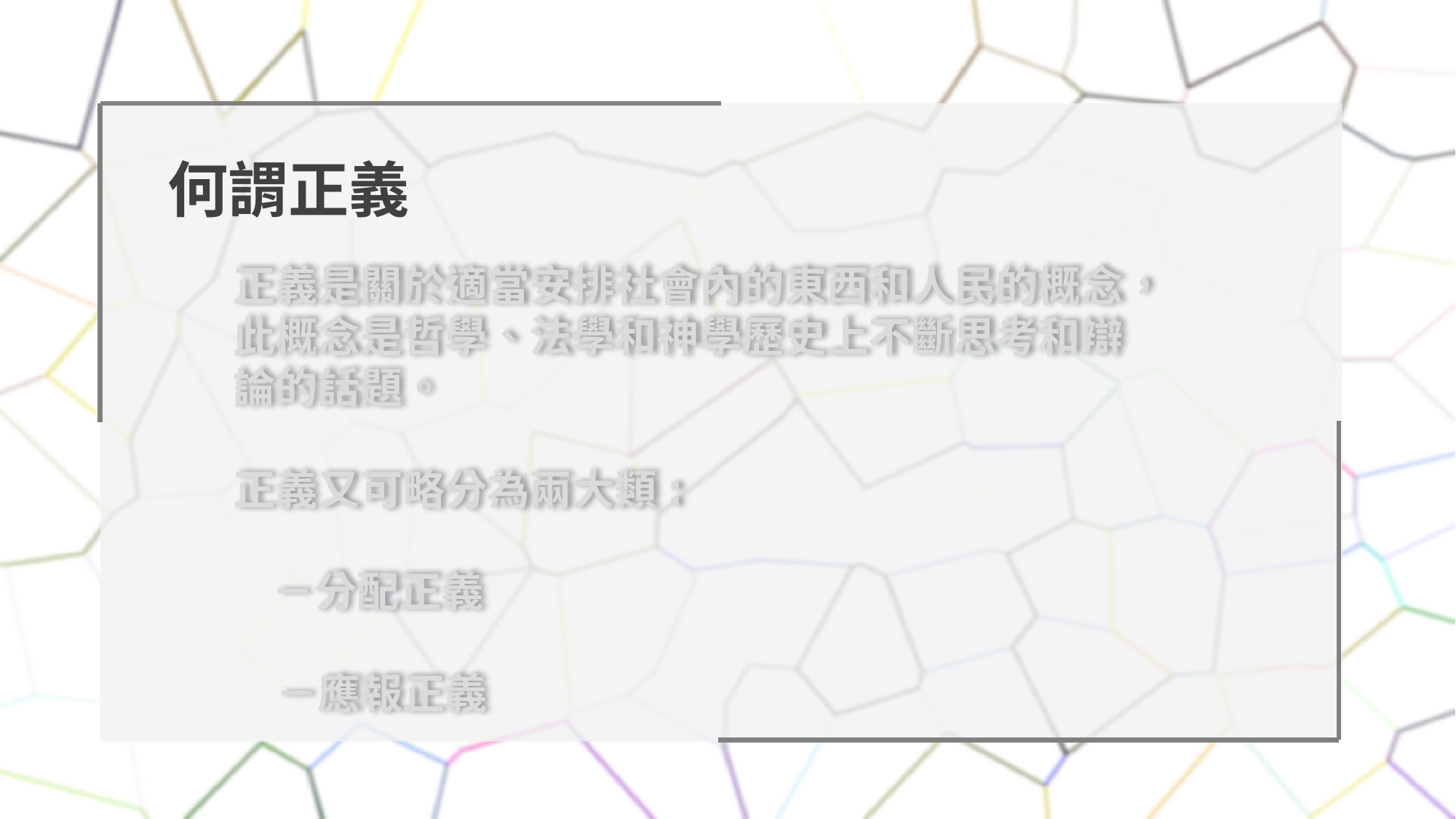

何謂正義
正義是關於適當安排社會內的東西和人民的概念，此概念是哲學、法學和神學歷史上不斷思考和辯論的話題。

正義又可略分為兩大類:

   －分配正義

　－應報正義